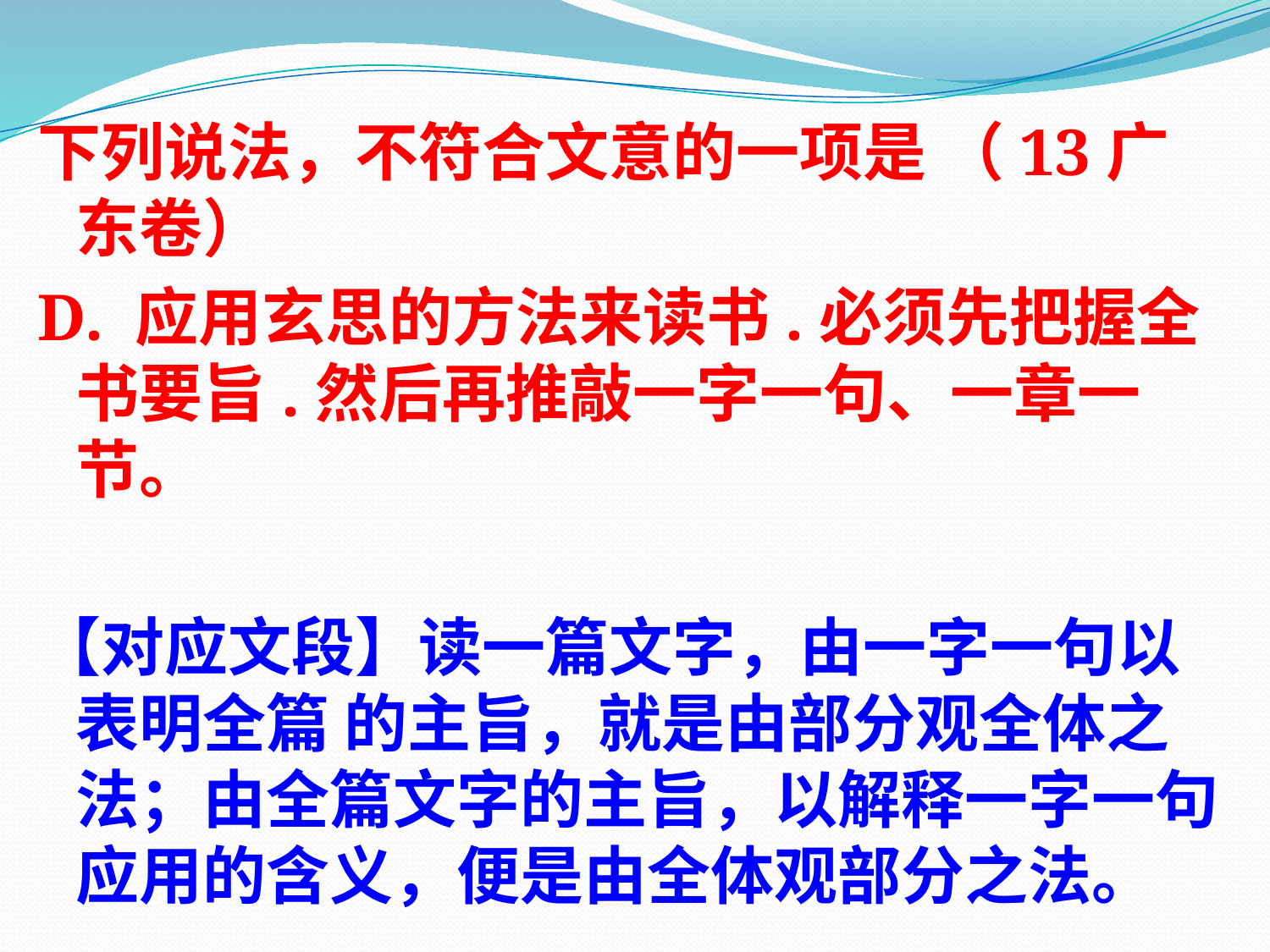

下列说法，不符合文意的一项是 （13广东卷）
D. 应用玄思的方法来读书.必须先把握全书要旨.然后再推敲一字一句、一章一节。

【对应文段】读一篇文字，由一字一句以表明全篇 的主旨，就是由部分观全体之法；由全篇文字的主旨，以解释一字一句应用的含义，便是由全体观部分之法。